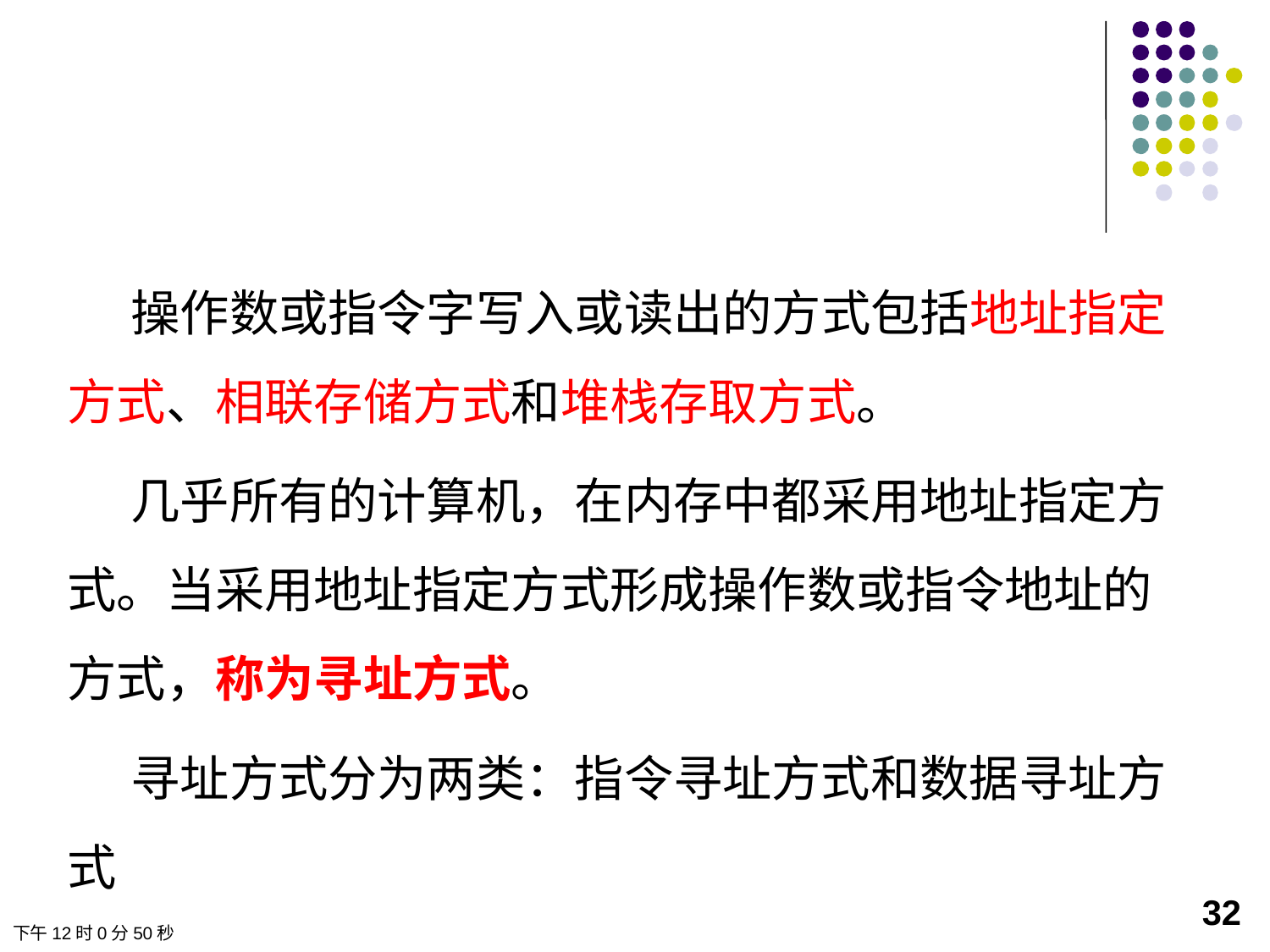

操作数或指令字写入或读出的方式包括地址指定方式、相联存储方式和堆栈存取方式。
几乎所有的计算机，在内存中都采用地址指定方式。当采用地址指定方式形成操作数或指令地址的方式，称为寻址方式。
寻址方式分为两类：指令寻址方式和数据寻址方式

32
下午12时0分50秒